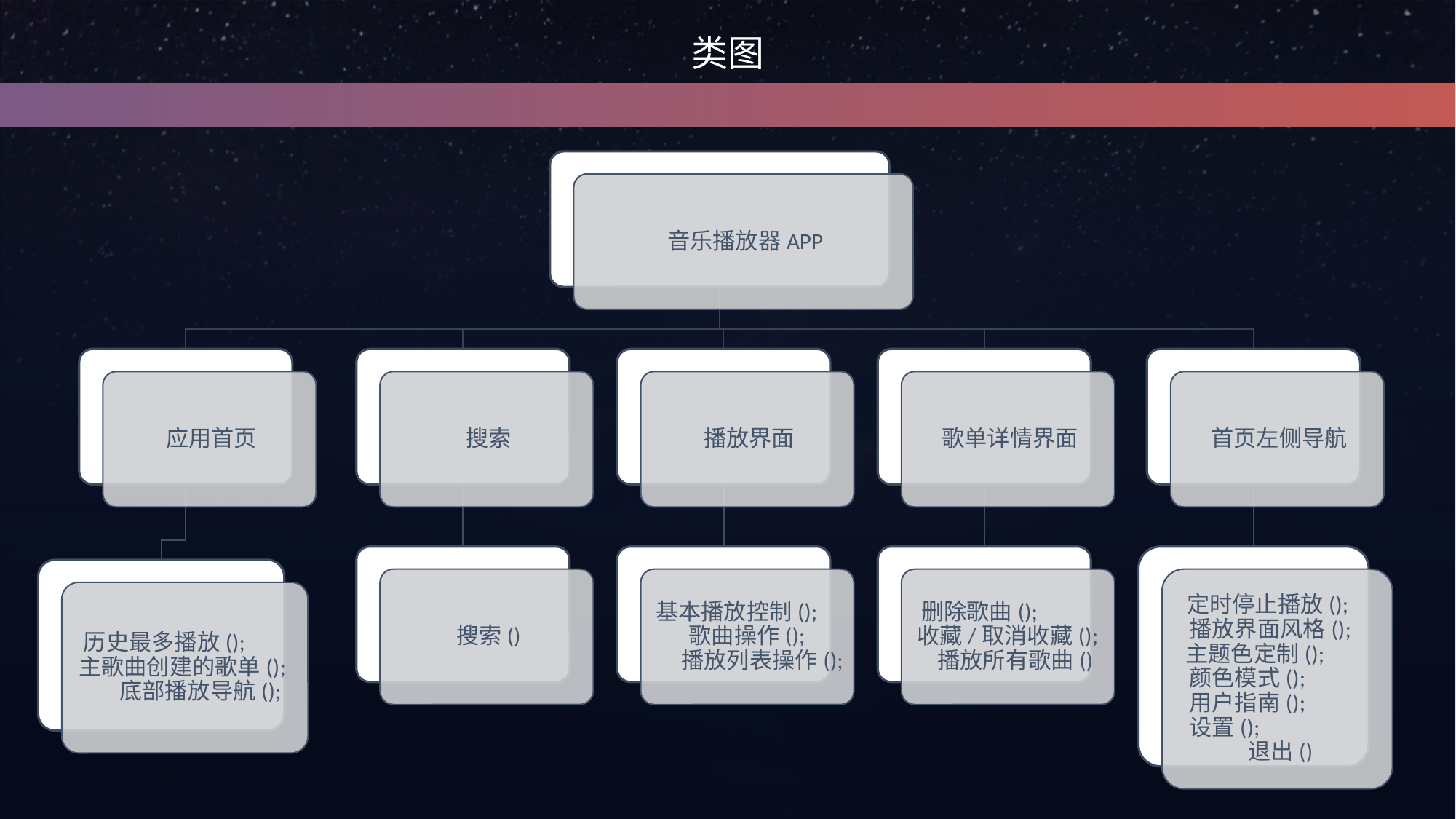

类图

音乐播放器APP
应用首页
历史最多播放();          主歌曲创建的歌单();       底部播放导航();
搜索
搜索()
播放界面
基本播放控制();           歌曲操作();            播放列表操作();
歌单详情界面
删除歌曲();             收藏/取消收藏();   播放所有歌曲()
首页左侧导航
定时停止播放();      播放界面风格();     主题色定制();           颜色模式();              用户指南();              设置();                       退出()